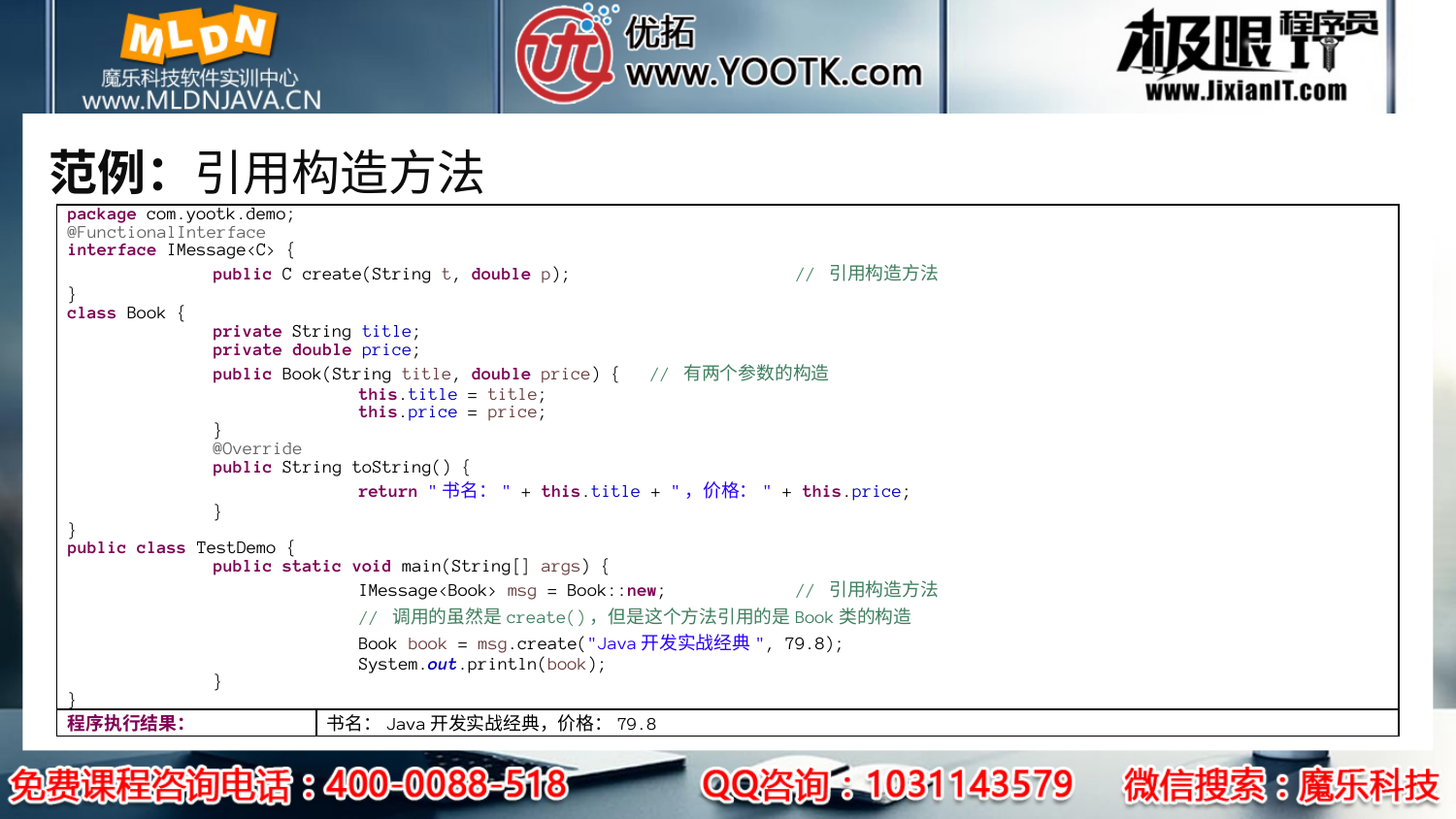

# 范例：引用构造方法
| package com.yootk.demo; @FunctionalInterface interface IMessage<C> { public C create(String t, double p); // 引用构造方法 } class Book { private String title; private double price; public Book(String title, double price) { // 有两个参数的构造 this.title = title; this.price = price; } @Override public String toString() { return "书名：" + this.title + "，价格：" + this.price; } } public class TestDemo { public static void main(String[] args) { IMessage<Book> msg = Book::new; // 引用构造方法 // 调用的虽然是create()，但是这个方法引用的是Book类的构造 Book book = msg.create("Java开发实战经典", 79.8); System.out.println(book); } } |  |
| --- | --- |
| 程序执行结果： | 书名：Java开发实战经典，价格：79.8 |